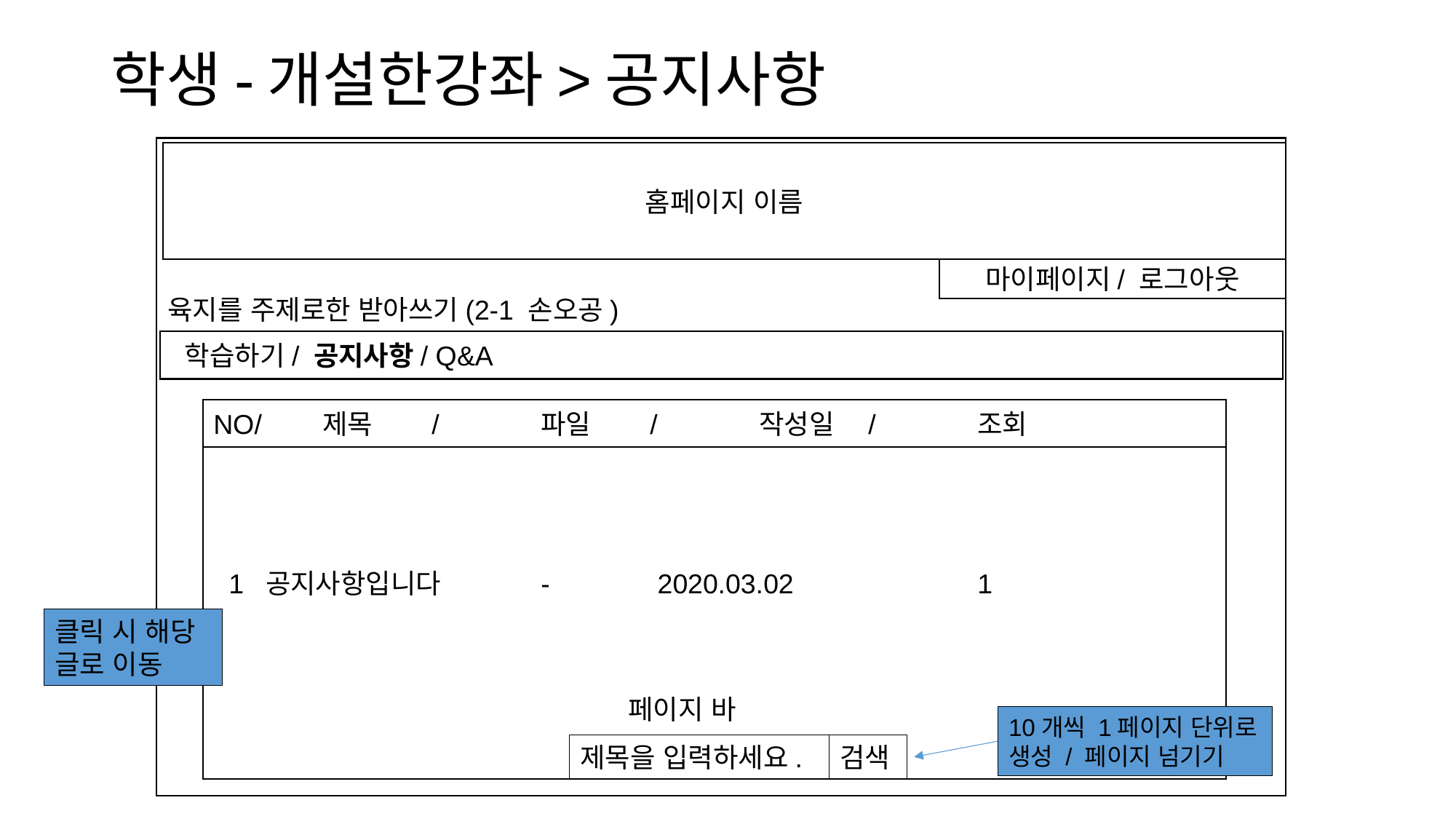

# 학생-개설한강좌>공지사항

홈페이지 이름
마이페이지/ 로그아웃
육지를 주제로한 받아쓰기(2-1 손오공)
 학습하기/ 공지사항/ Q&A
NO/	제목	/	파일	/	작성일	/	조회
  1  공지사항입니다	-	 2020.03.02		1	-2 70점

클릭 시 해당 글로 이동
                   페이지 바
제목을 입력하세요.
검색
10개씩 1페이지 단위로 생성 / 페이지 넘기기